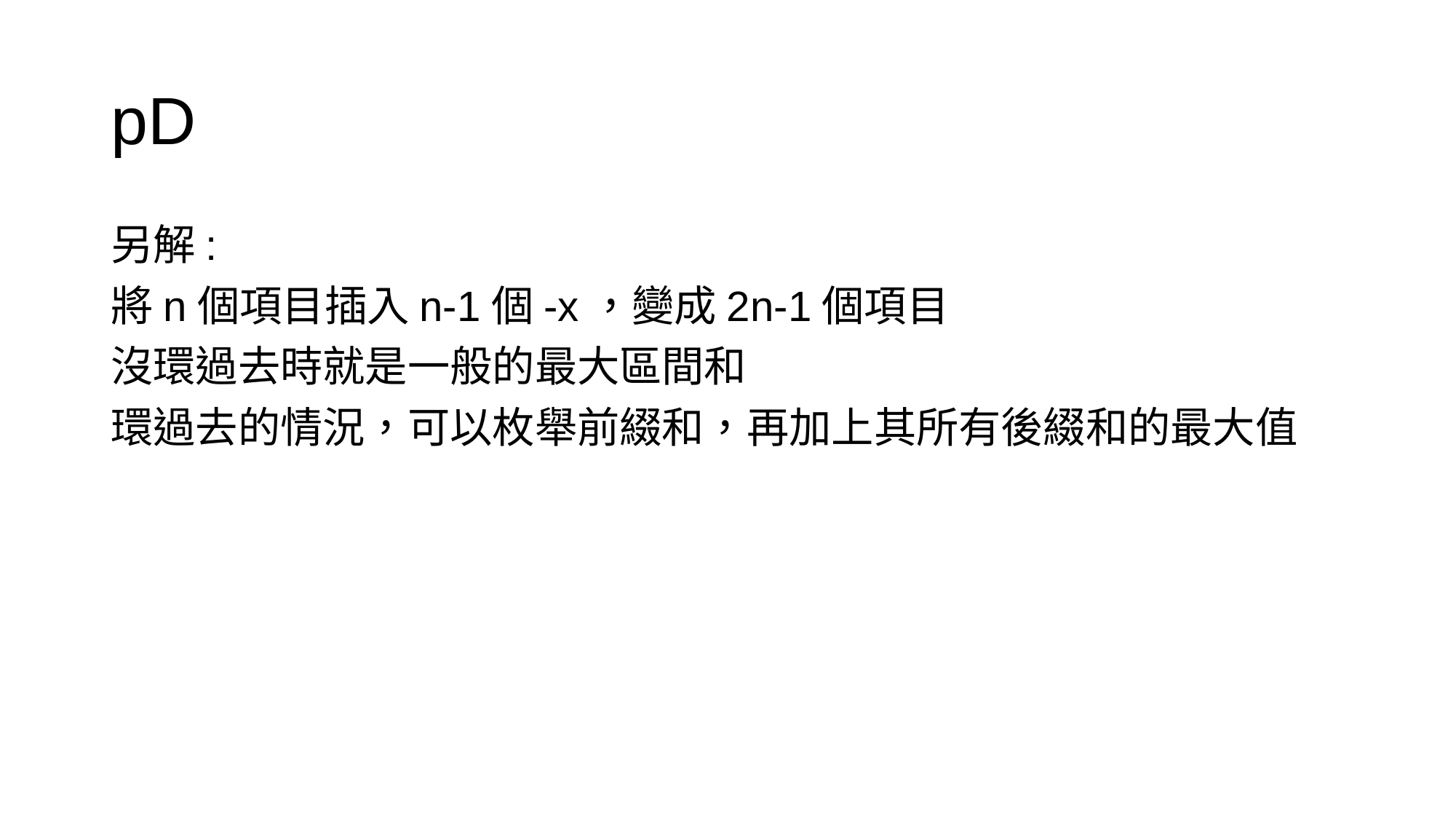

# pD
另解:
將n個項目插入n-1個-x，變成2n-1個項目
沒環過去時就是一般的最大區間和
環過去的情況，可以枚舉前綴和，再加上其所有後綴和的最大值